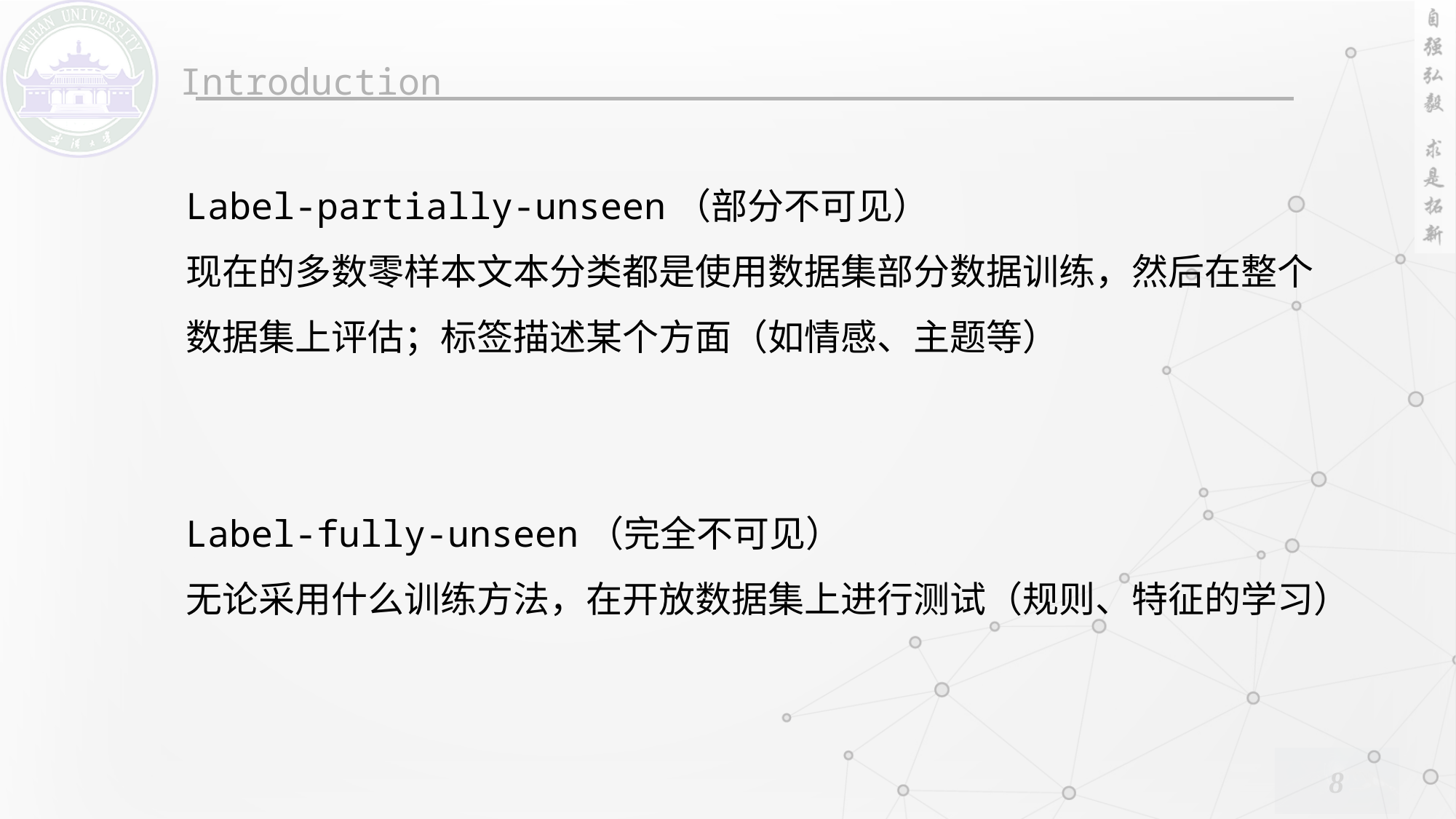

Label-partially-unseen（部分不可见）
现在的多数零样本文本分类都是使用数据集部分数据训练，然后在整个
数据集上评估；标签描述某个方面（如情感、主题等）

Label-fully-unseen（完全不可见）
无论采用什么训练方法，在开放数据集上进行测试（规则、特征的学习）

8